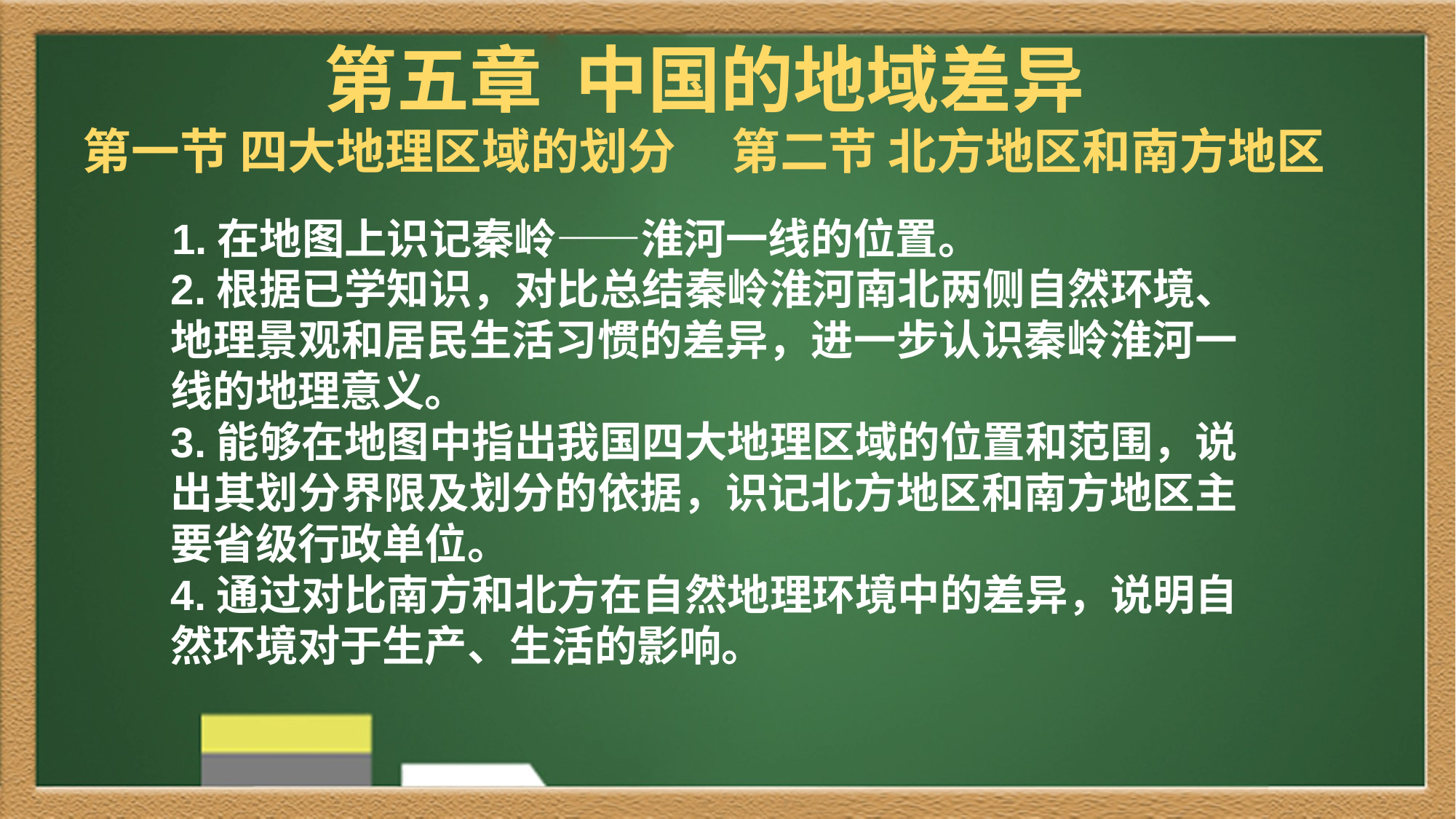

第五章  中国的地域差异
第一节 四大地理区域的划分     第二节 北方地区和南方地区
1.在地图上识记秦岭——淮河一线的位置。
2.根据已学知识，对比总结秦岭淮河南北两侧自然环境、地理景观和居民生活习惯的差异，进一步认识秦岭淮河一线的地理意义。
3.能够在地图中指出我国四大地理区域的位置和范围，说出其划分界限及划分的依据，识记北方地区和南方地区主要省级行政单位。
4.通过对比南方和北方在自然地理环境中的差异，说明自然环境对于生产、生活的影响。